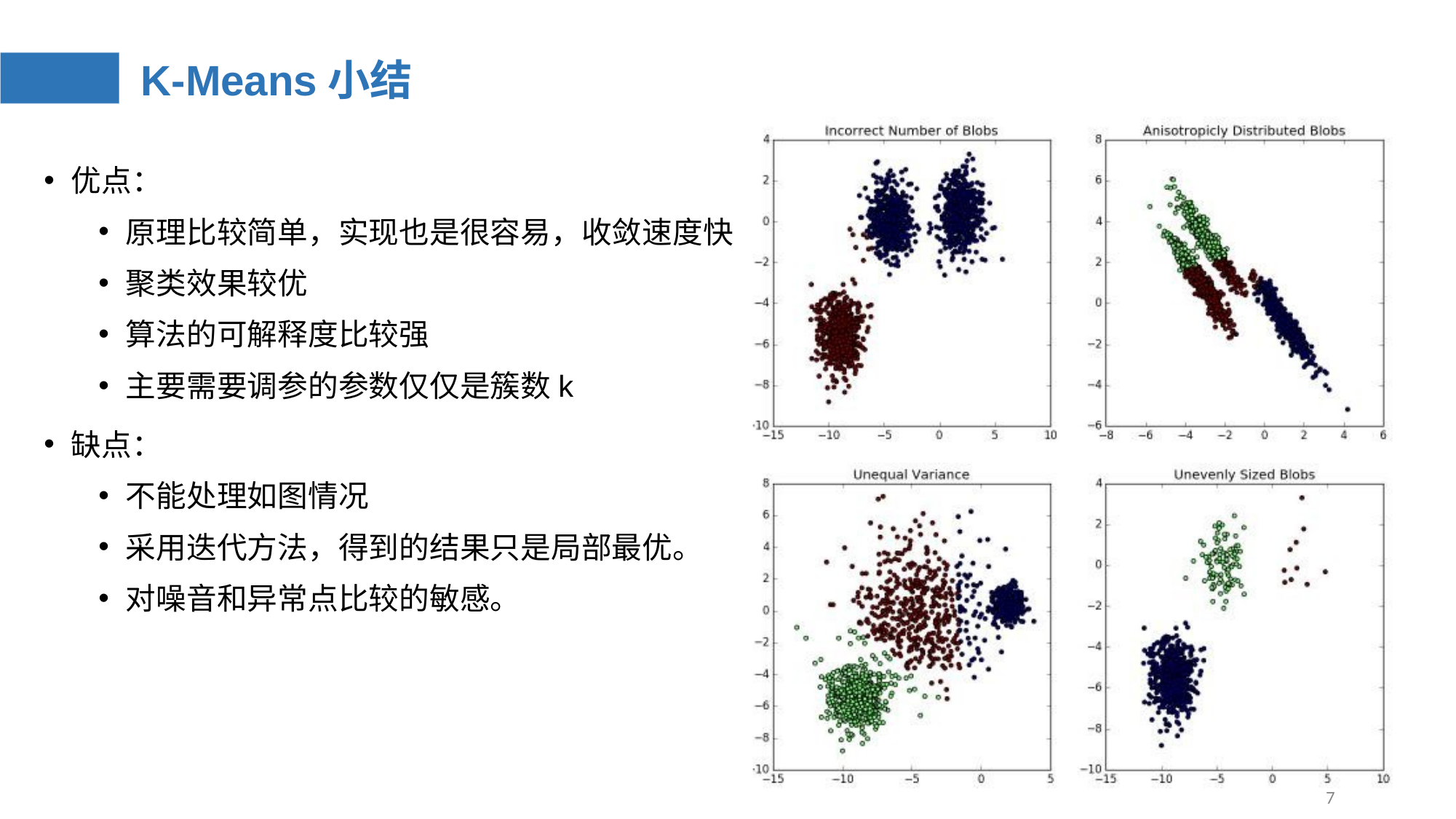

# K-Means小结

优点：
原理比较简单，实现也是很容易，收敛速度快
聚类效果较优
算法的可解释度比较强
主要需要调参的参数仅仅是簇数k
缺点：
不能处理如图情况
采用迭代方法，得到的结果只是局部最优。
对噪音和异常点比较的敏感。
17